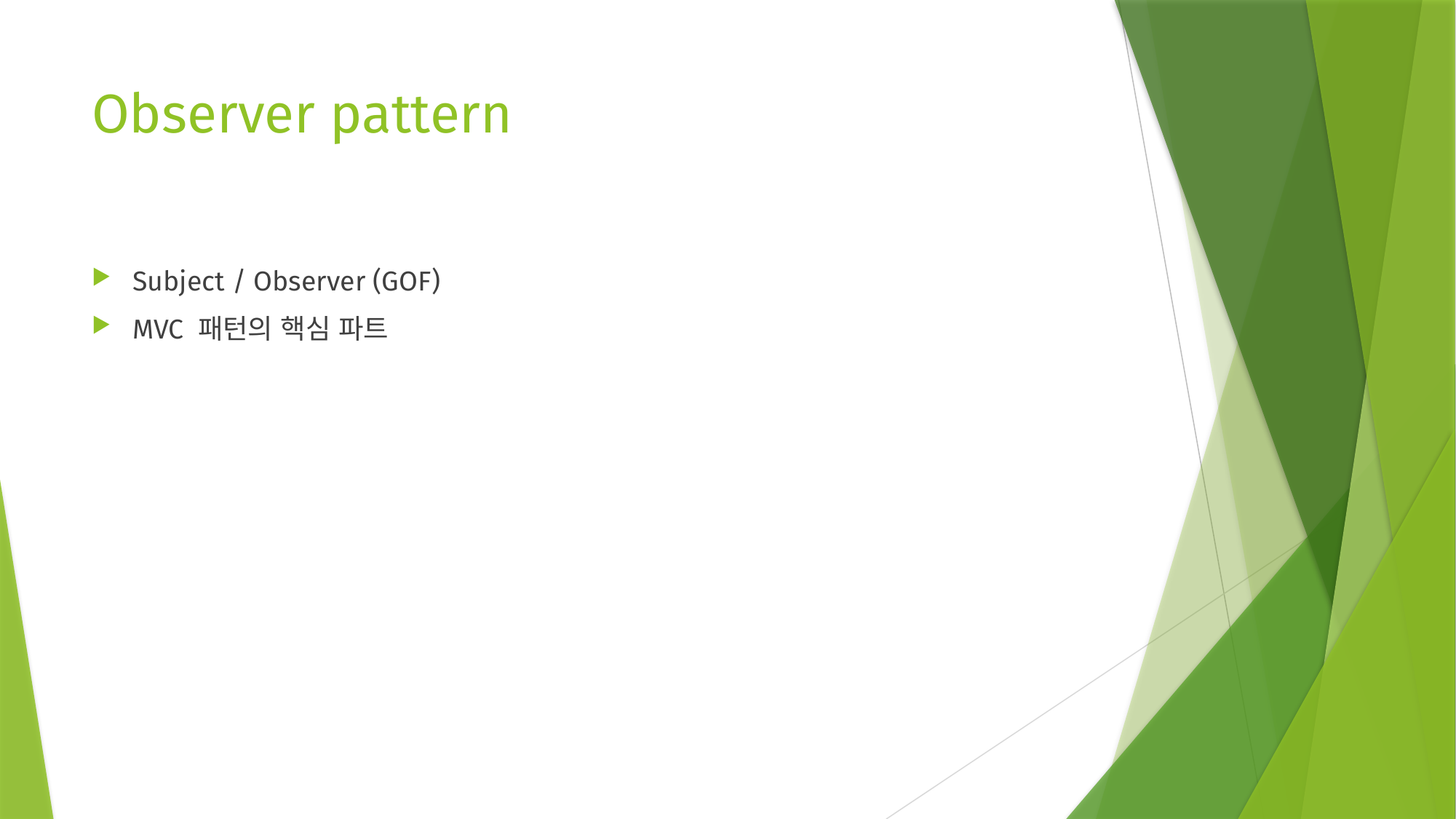

# Observer pattern
Subject / Observer (GOF)
MVC 패턴의 핵심 파트